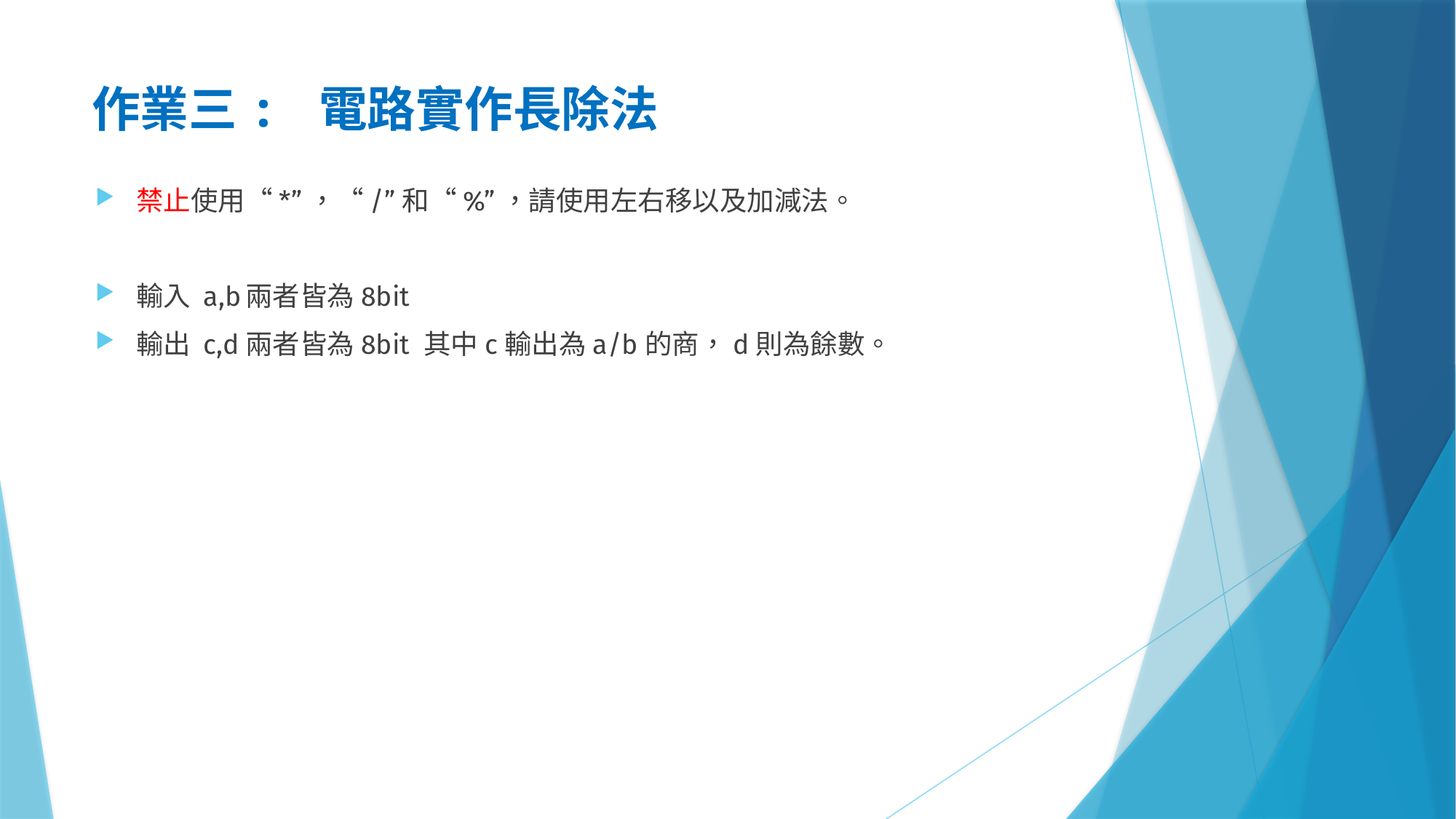

# 作業三: 電路實作長除法
禁止使用“*”，“/”和“%”，請使用左右移以及加減法。

輸入 a,b	兩者皆為8bit
輸出 c,d	兩者皆為8bit 其中c輸出為a/b的商，d則為餘數。